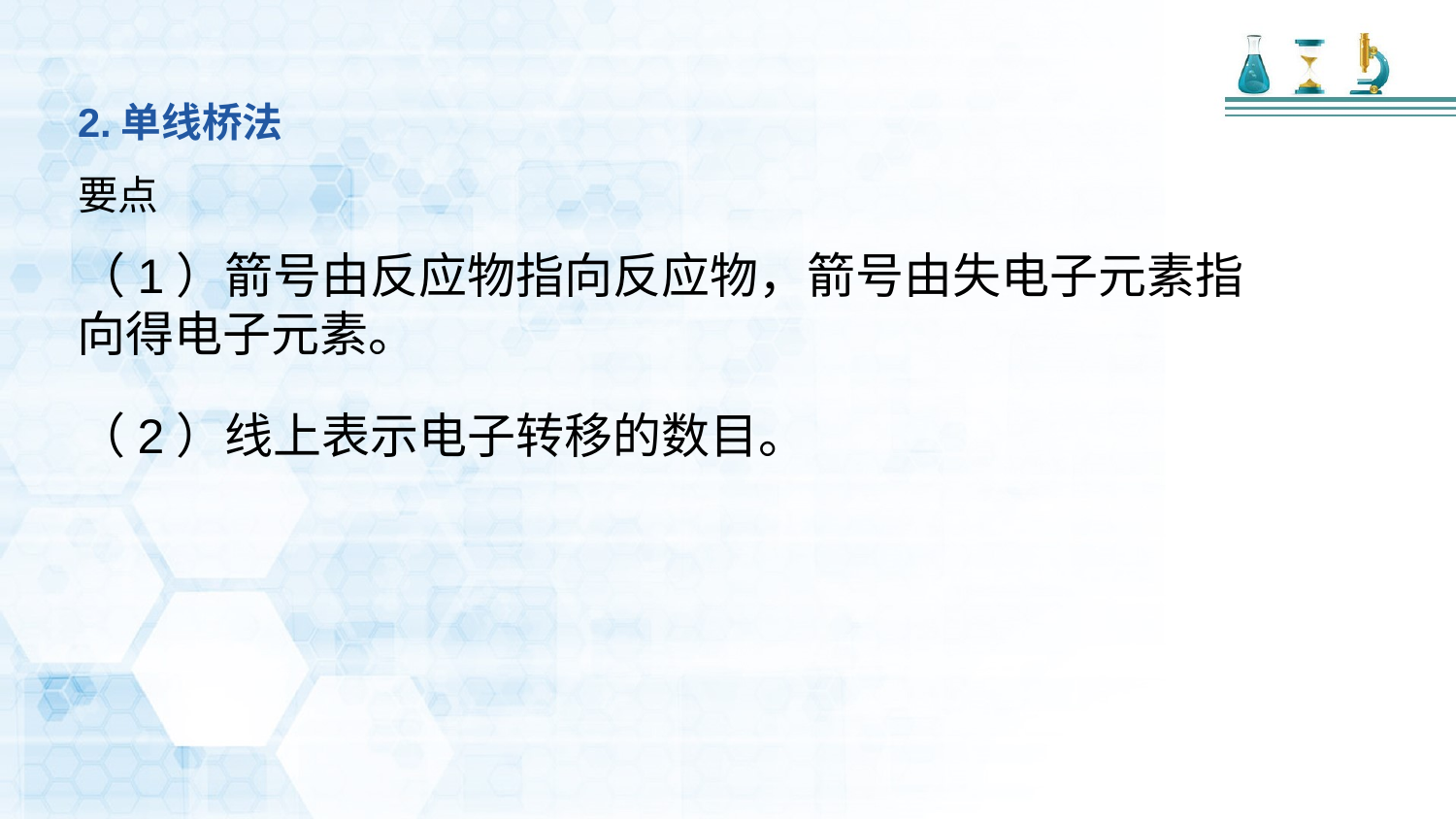

2.单线桥法
要点
（1）箭号由反应物指向反应物，箭号由失电子元素指向得电子元素。
（2）线上表示电子转移的数目。